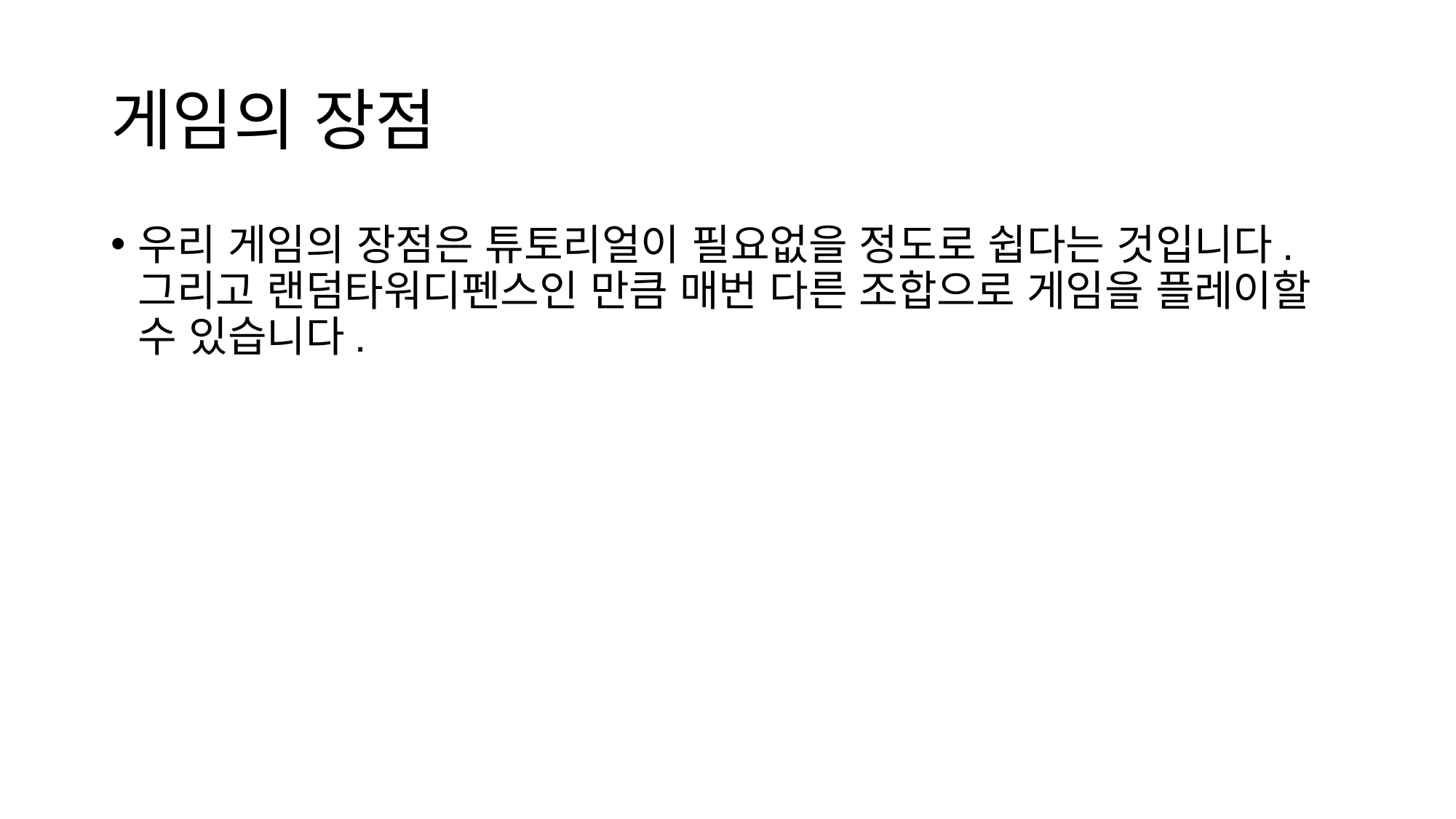

# 게임의 장점
우리 게임의 장점은 튜토리얼이 필요없을 정도로 쉽다는 것입니다. 그리고 랜덤타워디펜스인 만큼 매번 다른 조합으로 게임을 플레이할 수 있습니다.